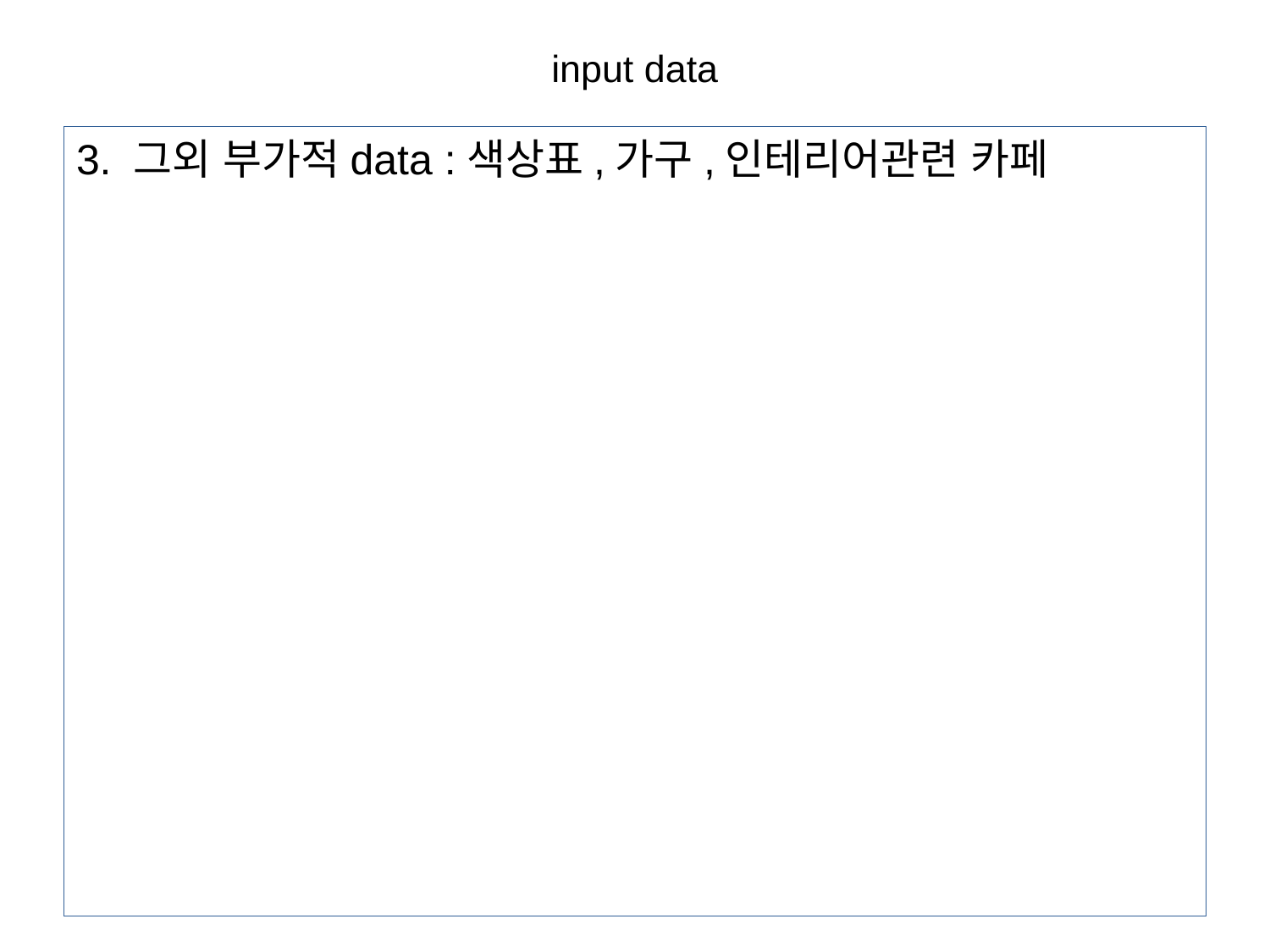

# input data
3. 그외 부가적data :색상표,가구,인테리어관련 카페